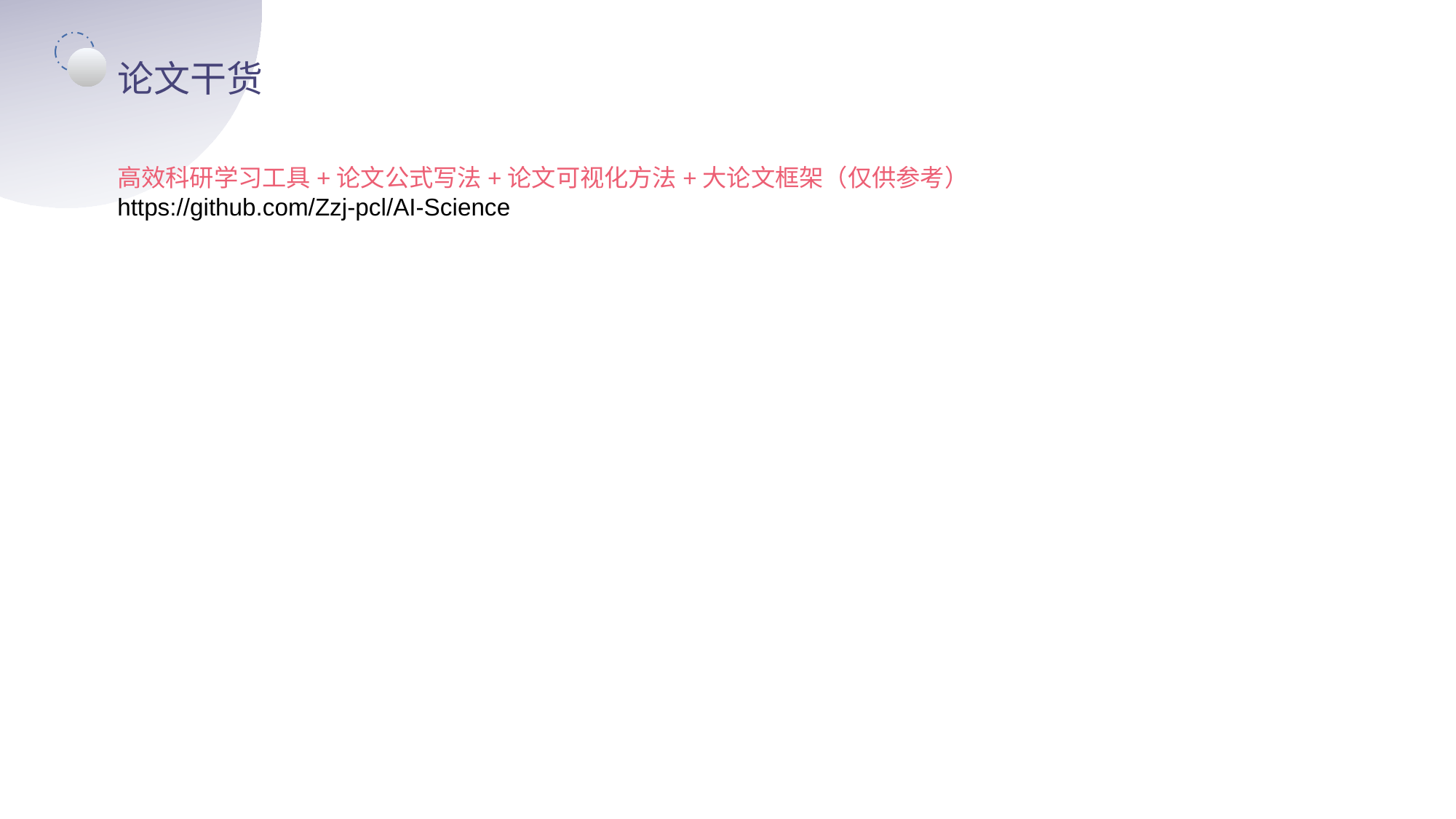

论文干货

高效科研学习工具+论文公式写法+论文可视化方法+大论文框架（仅供参考）
https://github.com/Zzj-pcl/AI-Science